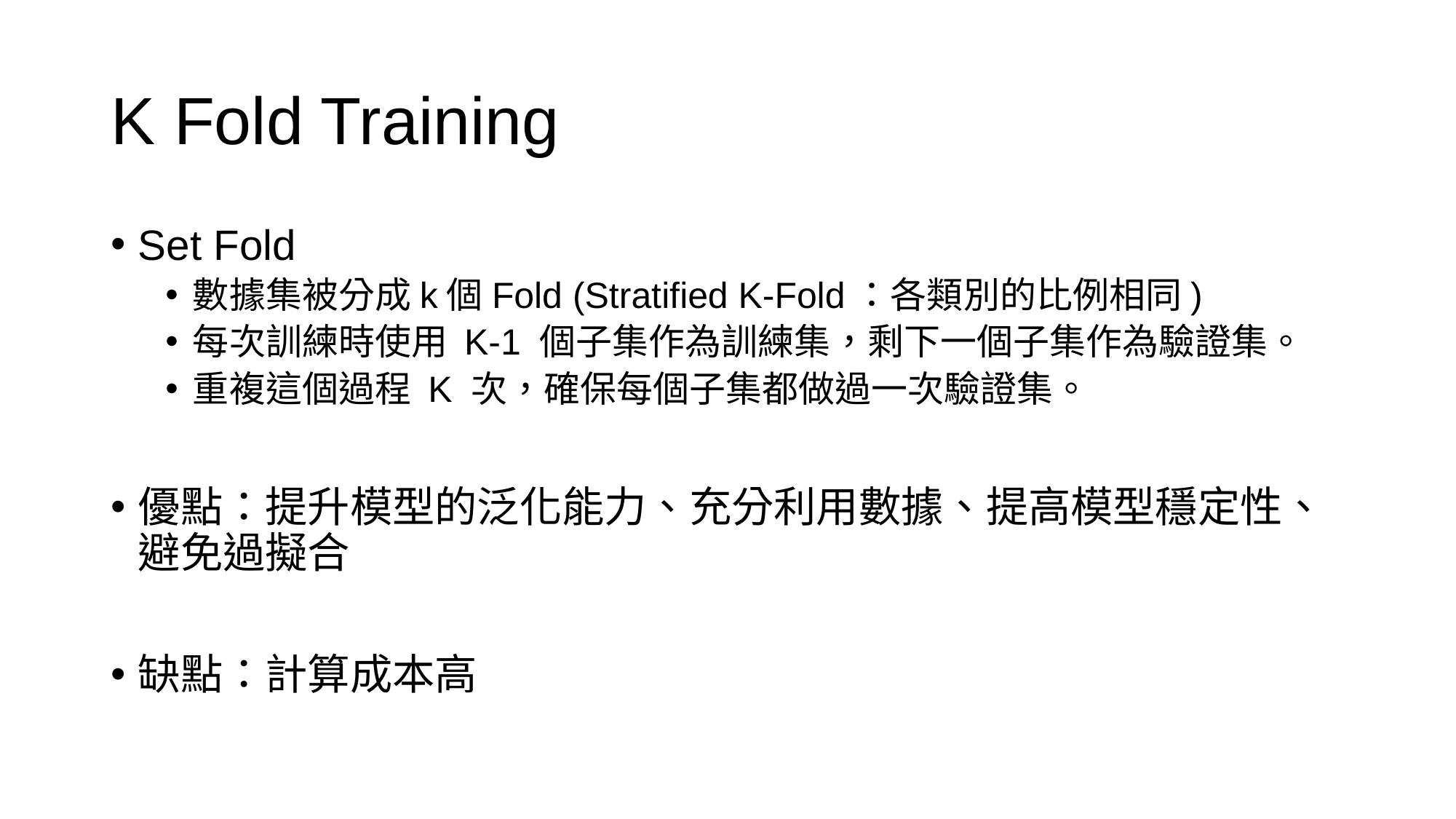

# K Fold Training
Set Fold
數據集被分成k個Fold (Stratified K-Fold：各類別的比例相同)
每次訓練時使用 K-1 個子集作為訓練集，剩下一個子集作為驗證集。
重複這個過程 K 次，確保每個子集都做過一次驗證集。

優點：提升模型的泛化能力、充分利用數據、提高模型穩定性、避免過擬合

缺點：計算成本高